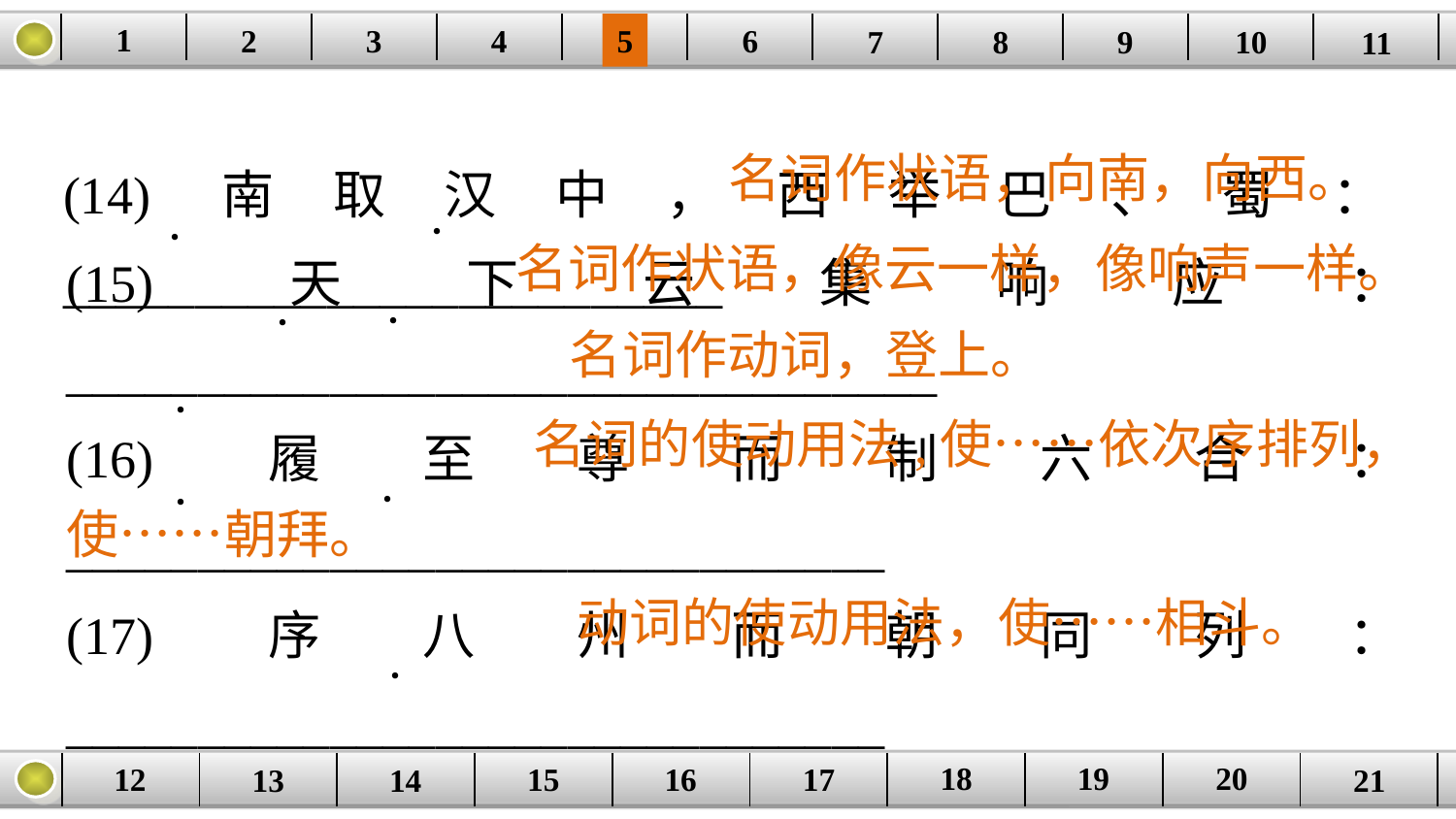

1
2
3
4
|  |  |  |  |  |  |  |  |  |  |  |
| --- | --- | --- | --- | --- | --- | --- | --- | --- | --- | --- |
5
6
7
8
9
10
11

(14)南取汉中，西举巴、蜀：_________________________
·
·
名词作状语，向南，向西。
(15)天下云集响应：_________________________________
(16)履至尊而制六合：_______________________________
(17)序八州而朝同列：_______________________________
__________________________________________________
(18)外连衡而斗诸侯：_______________________________
·
·
·
·
·
·
名词作状语，像云一样，像响声一样。
名词作动词，登上。
名词的使动用法,使……依次序排列，
使……朝拜。
动词的使动用法，使……相斗。
20
19

18
17
16
12
15
14
|  |  |  |  |  |  |  |  |  |  |
| --- | --- | --- | --- | --- | --- | --- | --- | --- | --- |
13
21